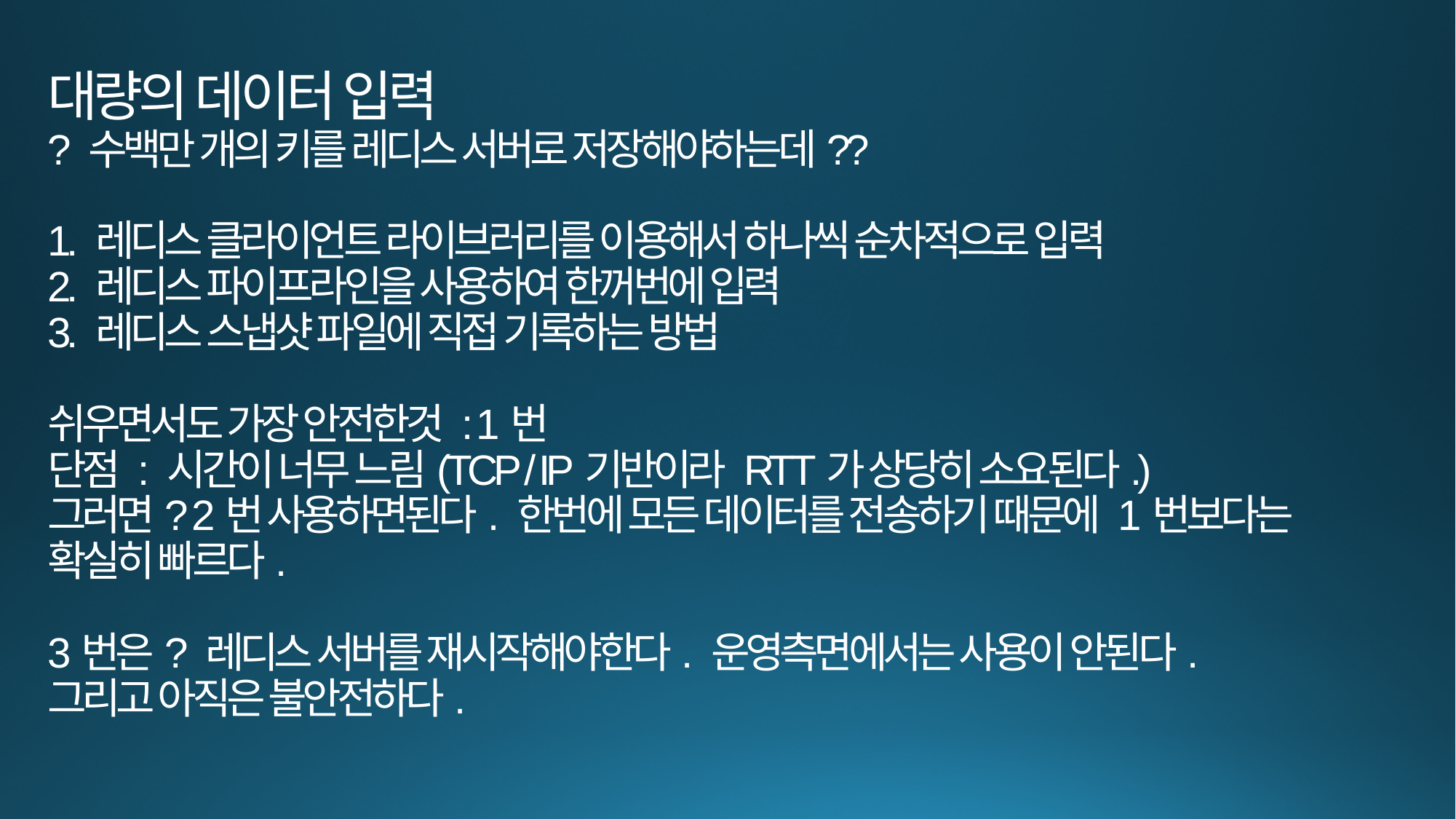

# 대량의 데이터 입력 ? 수백만 개의 키를 레디스 서버로 저장해야하는데?? 1. 레디스 클라이언트 라이브러리를 이용해서 하나씩 순차적으로 입력 2. 레디스 파이프라인을 사용하여 한꺼번에 입력 3. 레디스 스냅샷 파일에 직접 기록하는 방법 쉬우면서도 가장 안전한것 : 1번 단점 : 시간이 너무 느림(TCP / IP기반이라 RTT가 상당히 소요된다.) 그러면? 2번 사용하면된다. 한번에 모든 데이터를 전송하기 때문에 1번보다는 확실히 빠르다. 3번은? 레디스 서버를 재시작해야한다. 운영측면에서는 사용이 안된다. 그리고 아직은 불안전하다.